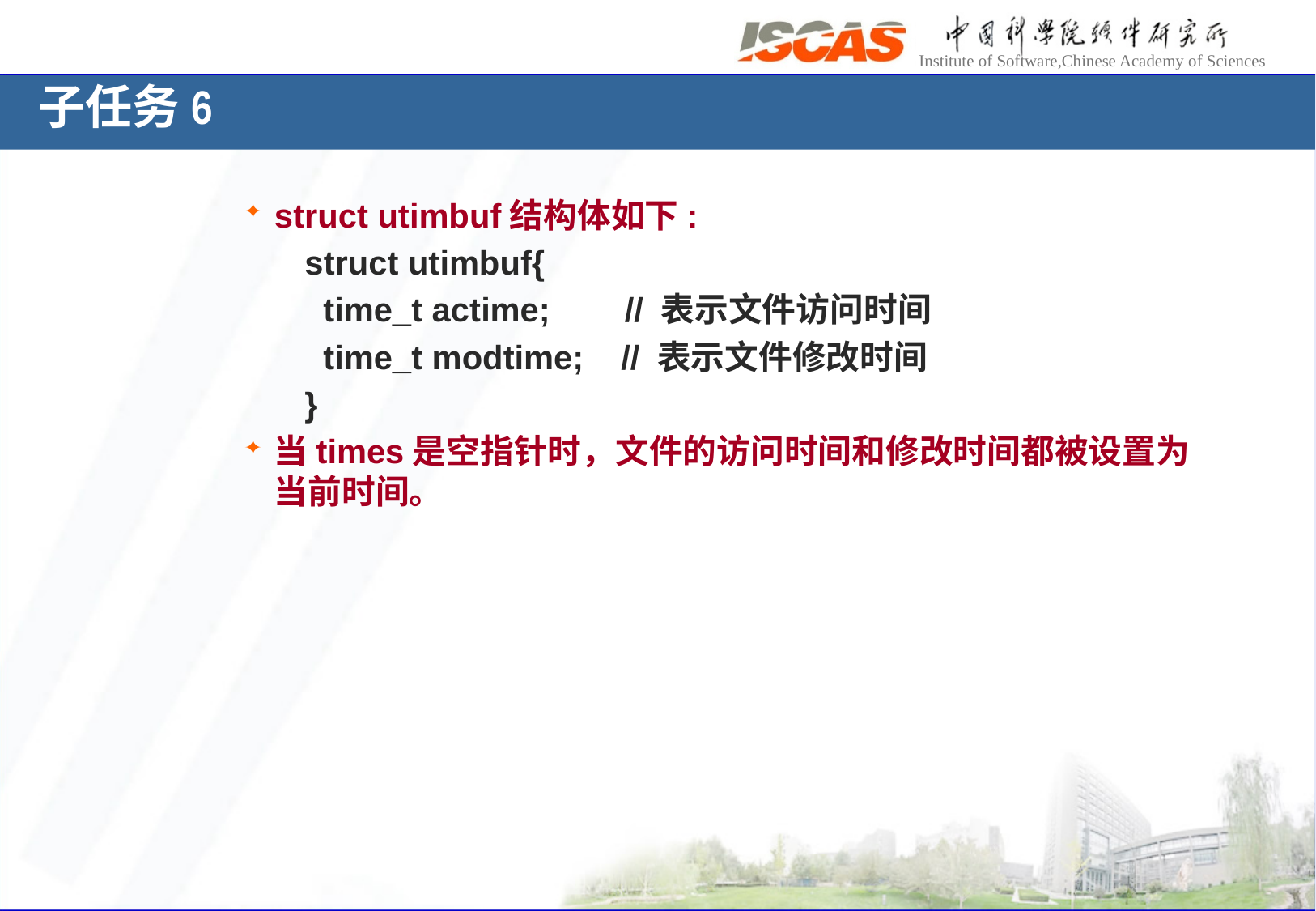

子任务6
struct utimbuf结构体如下:
struct utimbuf{
  time_t actime;        // 表示文件访问时间
  time_t modtime;    // 表示文件修改时间
}
当times是空指针时，文件的访问时间和修改时间都被设置为当前时间。